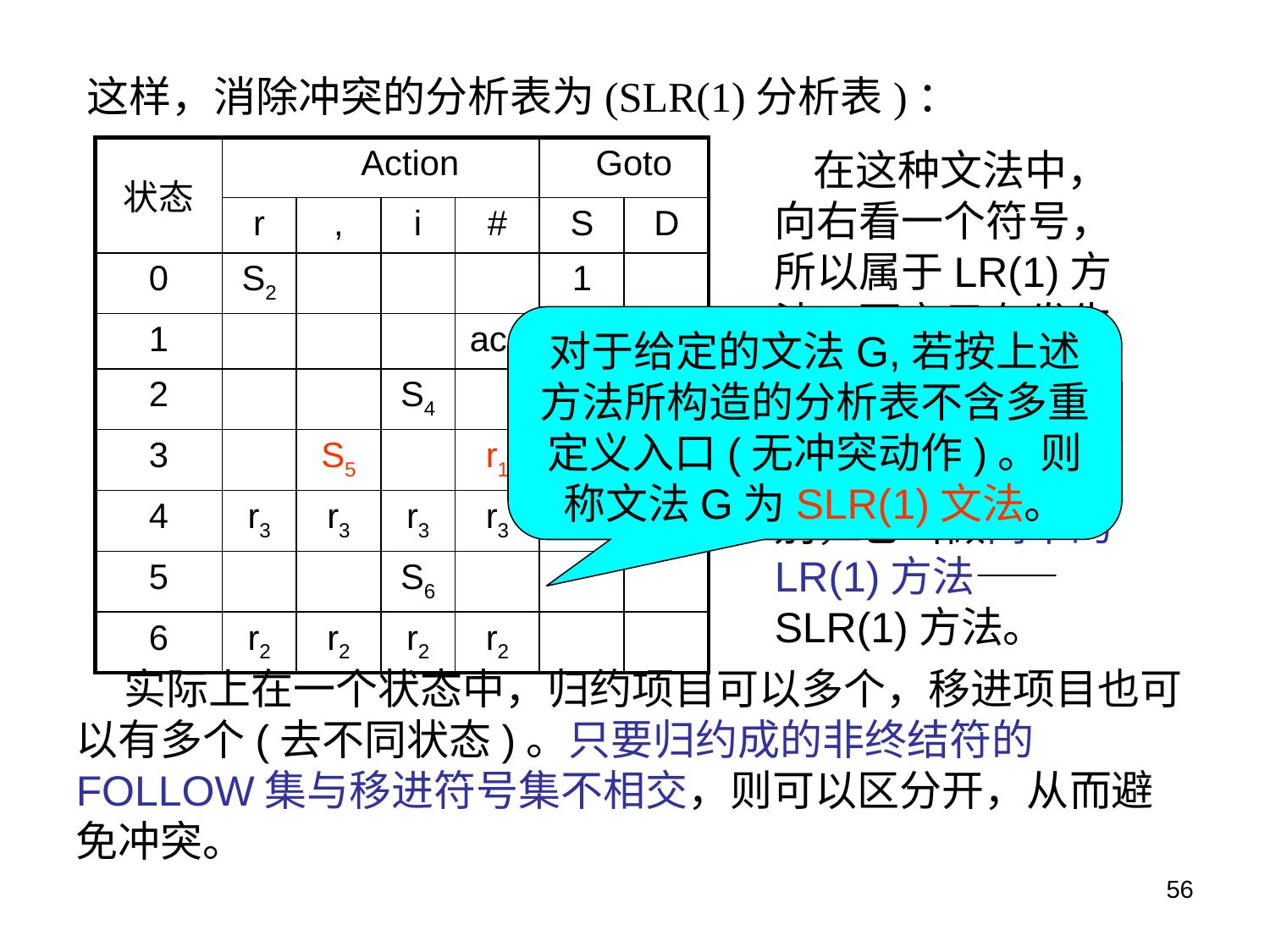

这样，消除冲突的分析表为(SLR(1)分析表)：
| 状态 | Action |  |  |  | Goto |  |
| --- | --- | --- | --- | --- | --- | --- |
|  | r | , | i | # | S | D |
| 0 | S2 |  |  |  | 1 |  |
| 1 |  |  |  | acc |  |  |
| 2 |  |  | S4 |  |  | 3 |
| 3 |  | S5 |  | r1 |  |  |
| 4 | r3 | r3 | r3 | r3 |  |  |
| 5 |  |  | S6 |  |  |  |
| 6 | r2 | r2 | r2 | r2 |  |  |
   在这种文法中，向右看一个符号，所以属于LR(1)方法。而它只在发生冲突时才向右看一个符号，为了与普通的LR(1)方法区别，它叫做简单的LR(1)方法——SLR(1)方法。
对于给定的文法G,若按上述方法所构造的分析表不含多重定义入口(无冲突动作)。则称文法G为SLR(1)文法。
    实际上在一个状态中，归约项目可以多个，移进项目也可以有多个(去不同状态)。只要归约成的非终结符的FOLLOW集与移进符号集不相交，则可以区分开，从而避免冲突。

56